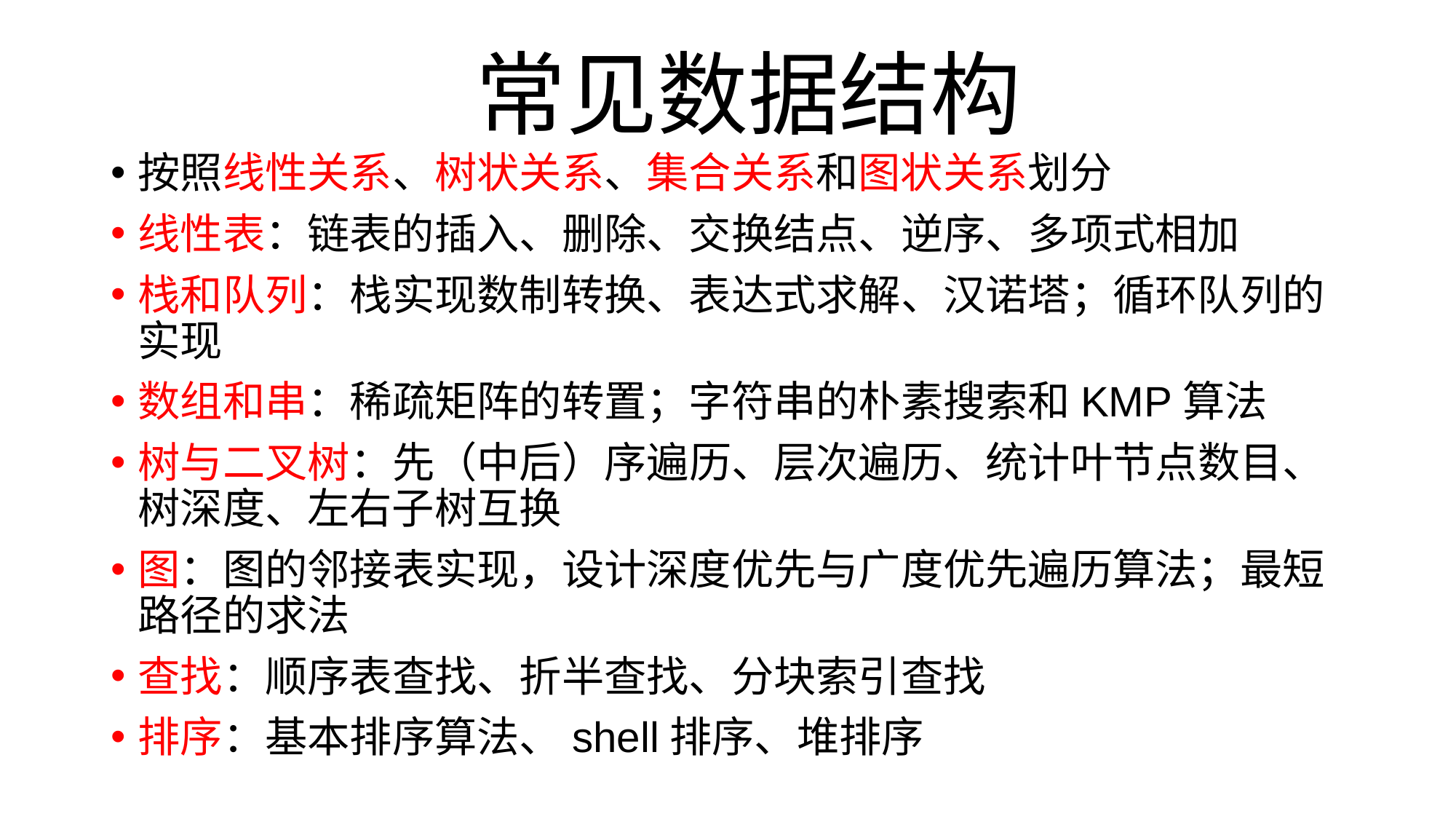

常见数据结构
按照线性关系、树状关系、集合关系和图状关系划分
线性表：链表的插入、删除、交换结点、逆序、多项式相加
栈和队列：栈实现数制转换、表达式求解、汉诺塔；循环队列的实现
数组和串：稀疏矩阵的转置；字符串的朴素搜索和KMP算法
树与二叉树：先（中后）序遍历、层次遍历、统计叶节点数目、树深度、左右子树互换
图：图的邻接表实现，设计深度优先与广度优先遍历算法；最短路径的求法
查找：顺序表查找、折半查找、分块索引查找
排序：基本排序算法、shell排序、堆排序